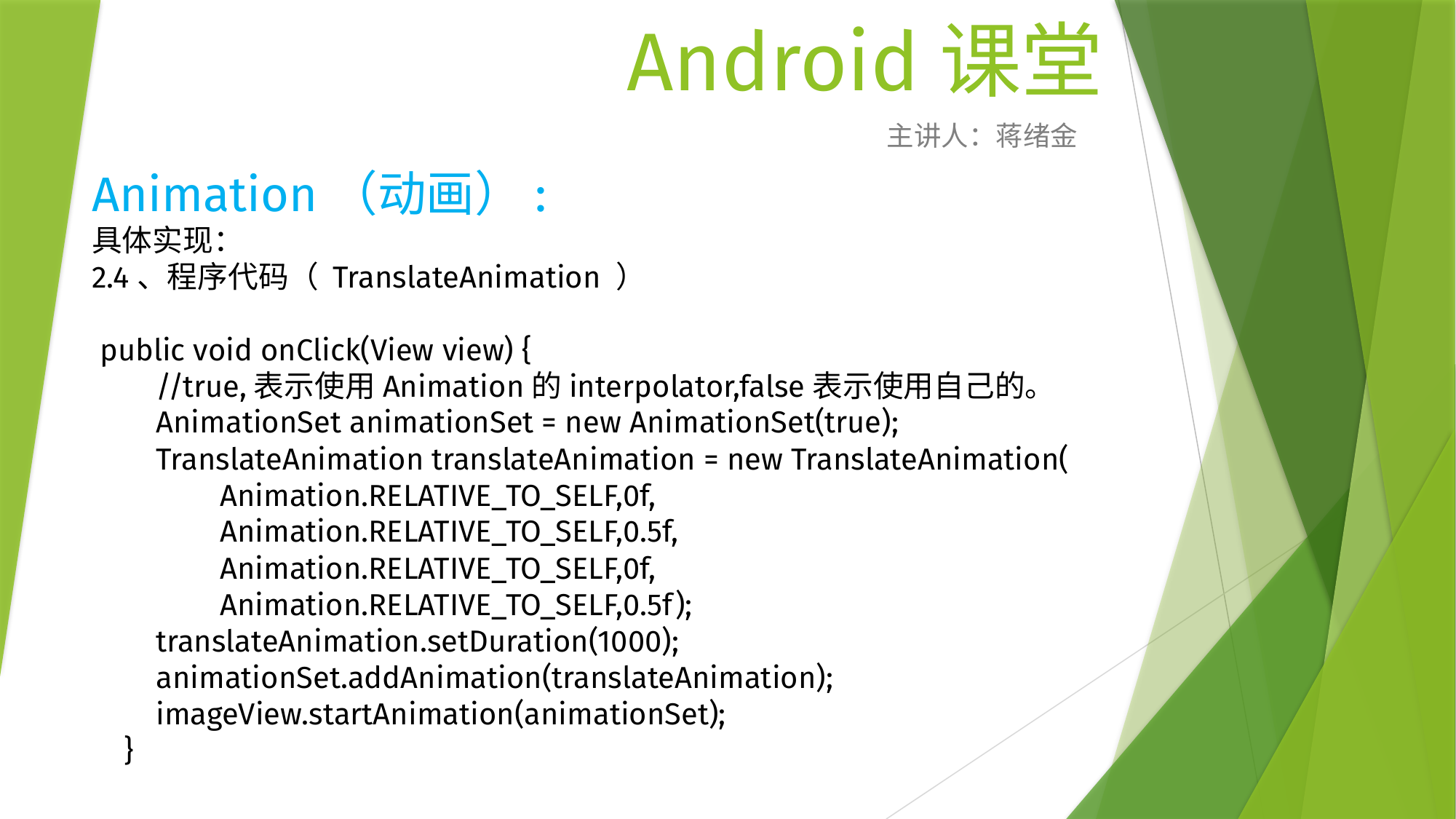

# Android课堂
主讲人：蒋绪金
Animation（动画）:
具体实现：
2.4、程序代码（ TranslateAnimation ）

 public void onClick(View view) {
        //true,表示使用Animation的interpolator,false表示使用自己的。
        AnimationSet animationSet = new AnimationSet(true);
        TranslateAnimation translateAnimation = new TranslateAnimation(
                Animation.RELATIVE_TO_SELF,0f,
                Animation.RELATIVE_TO_SELF,0.5f,
                Animation.RELATIVE_TO_SELF,0f,
                Animation.RELATIVE_TO_SELF,0.5f);
        translateAnimation.setDuration(1000);
        animationSet.addAnimation(translateAnimation);
        imageView.startAnimation(animationSet);
    }